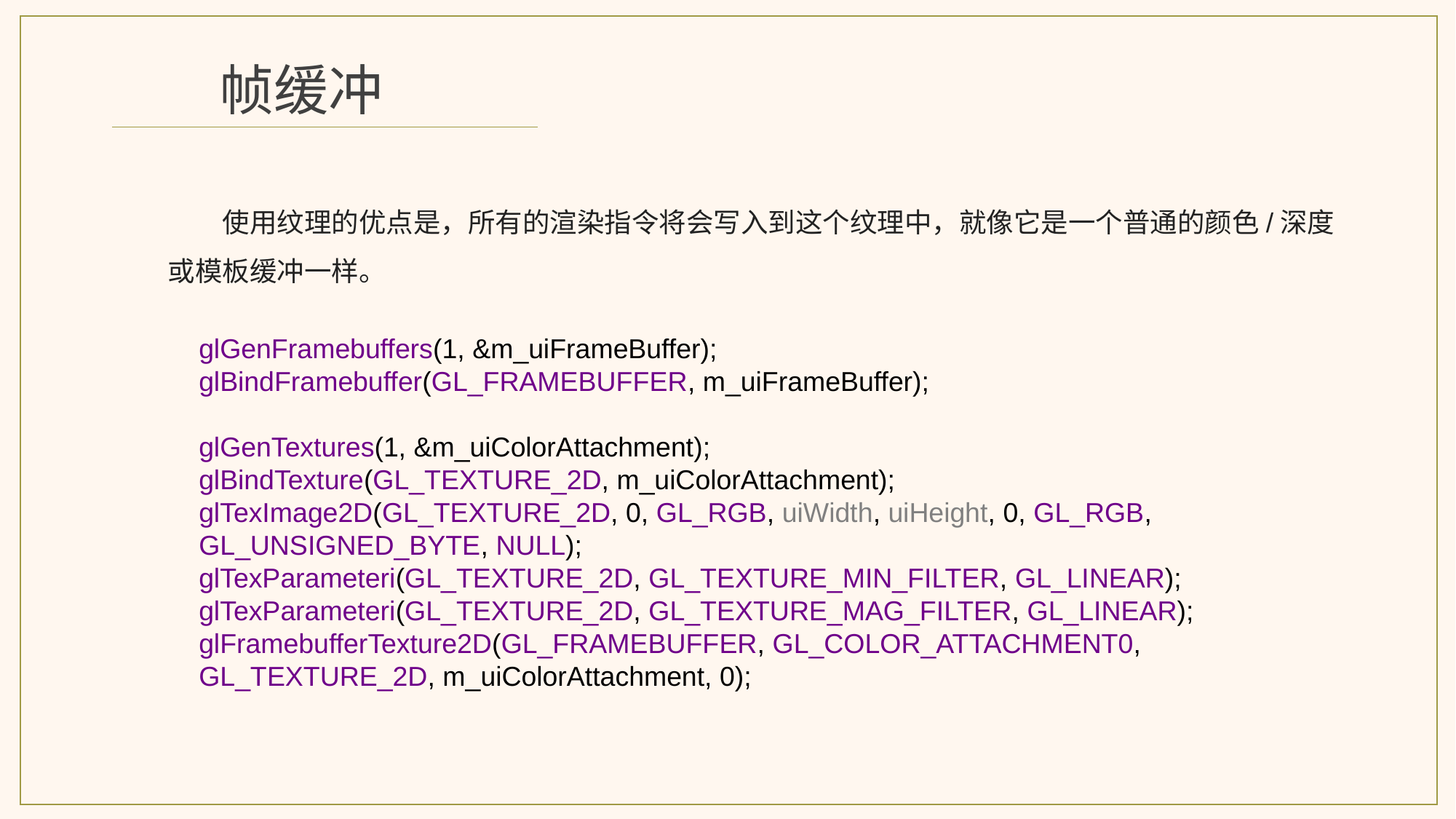

帧缓冲
使用纹理的优点是，所有的渲染指令将会写入到这个纹理中，就像它是一个普通的颜色/深度或模板缓冲一样。
glGenFramebuffers(1, &m_uiFrameBuffer);
glBindFramebuffer(GL_FRAMEBUFFER, m_uiFrameBuffer);

glGenTextures(1, &m_uiColorAttachment);
glBindTexture(GL_TEXTURE_2D, m_uiColorAttachment);
glTexImage2D(GL_TEXTURE_2D, 0, GL_RGB, uiWidth, uiHeight, 0, GL_RGB, GL_UNSIGNED_BYTE, NULL);
glTexParameteri(GL_TEXTURE_2D, GL_TEXTURE_MIN_FILTER, GL_LINEAR);
glTexParameteri(GL_TEXTURE_2D, GL_TEXTURE_MAG_FILTER, GL_LINEAR);
glFramebufferTexture2D(GL_FRAMEBUFFER, GL_COLOR_ATTACHMENT0, GL_TEXTURE_2D, m_uiColorAttachment, 0);